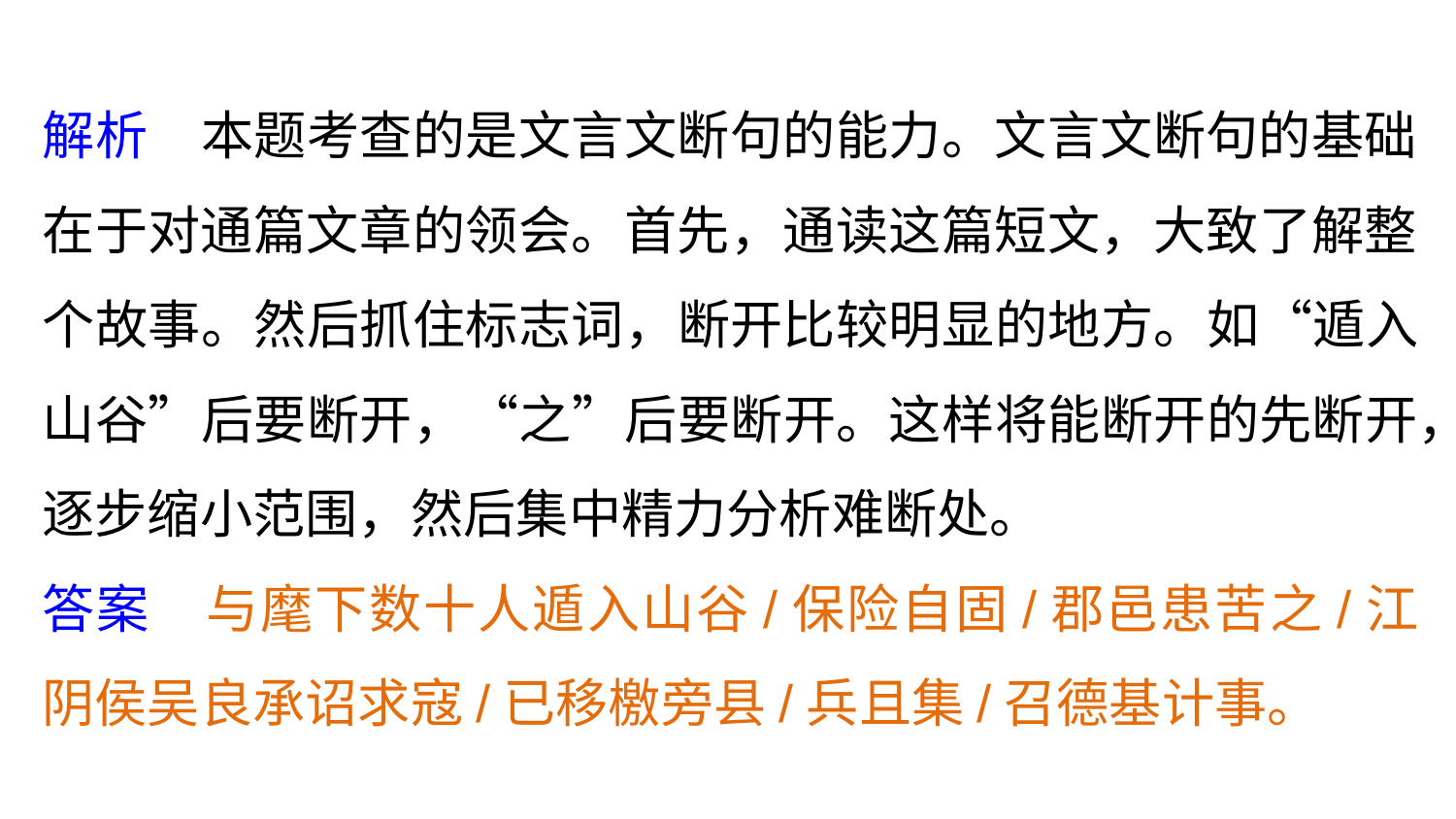

解析　本题考查的是文言文断句的能力。文言文断句的基础在于对通篇文章的领会。首先，通读这篇短文，大致了解整个故事。然后抓住标志词，断开比较明显的地方。如“遁入山谷”后要断开，“之”后要断开。这样将能断开的先断开，逐步缩小范围，然后集中精力分析难断处。
答案　与麾下数十人遁入山谷/保险自固/郡邑患苦之/江阴侯吴良承诏求寇/已移檄旁县/兵且集/召德基计事。